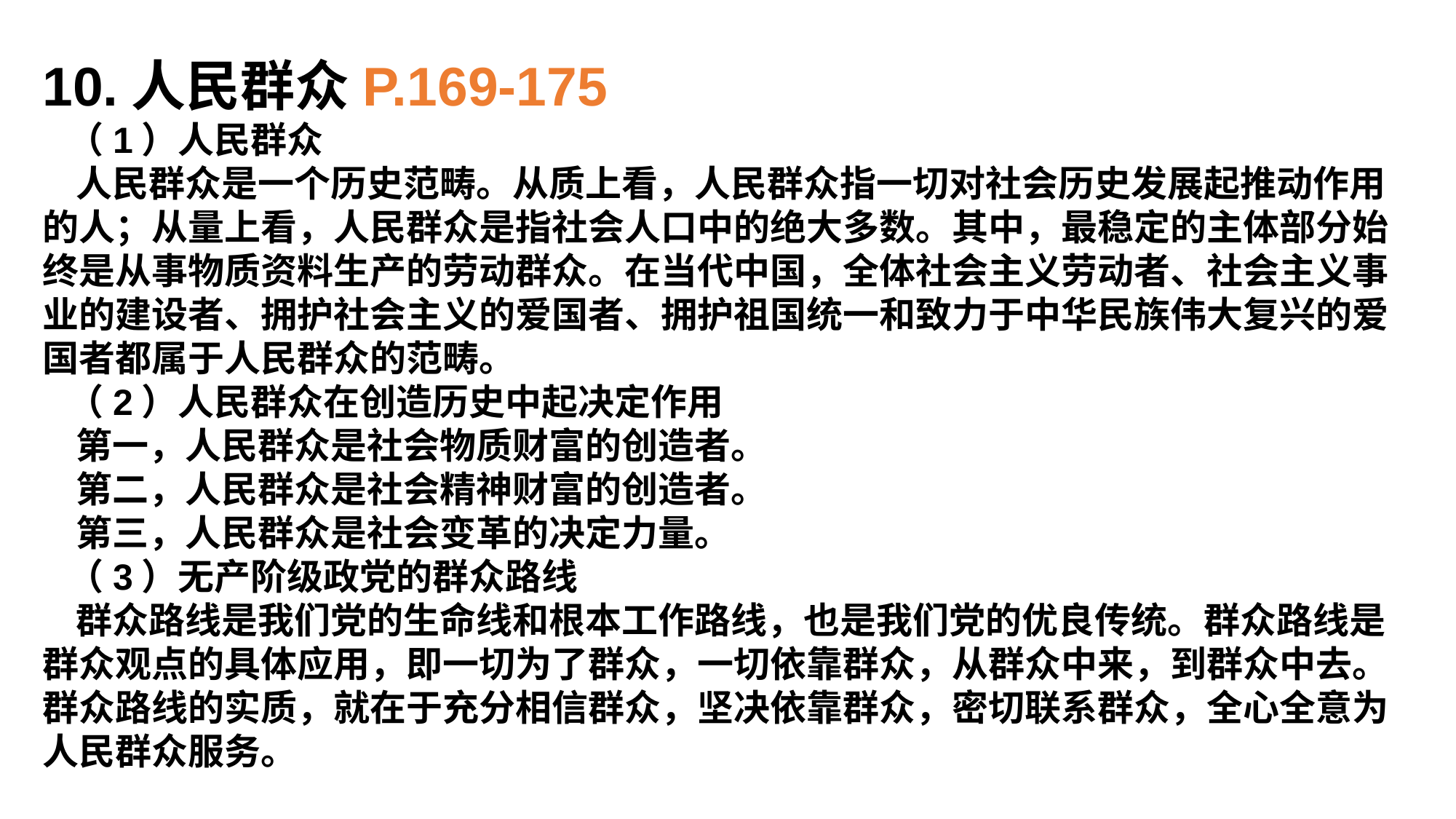

10.人民群众P.169-175
  （1）人民群众
   人民群众是一个历史范畴。从质上看，人民群众指一切对社会历史发展起推动作用的人；从量上看，人民群众是指社会人口中的绝大多数。其中，最稳定的主体部分始终是从事物质资料生产的劳动群众。在当代中国，全体社会主义劳动者、社会主义事业的建设者、拥护社会主义的爱国者、拥护祖国统一和致力于中华民族伟大复兴的爱国者都属于人民群众的范畴。
  （2）人民群众在创造历史中起决定作用
   第一，人民群众是社会物质财富的创造者。
   第二，人民群众是社会精神财富的创造者。
   第三，人民群众是社会变革的决定力量。
  （3）无产阶级政党的群众路线
   群众路线是我们党的生命线和根本工作路线，也是我们党的优良传统。群众路线是群众观点的具体应用，即一切为了群众，一切依靠群众，从群众中来，到群众中去。群众路线的实质，就在于充分相信群众，坚决依靠群众，密切联系群众，全心全意为人民群众服务。